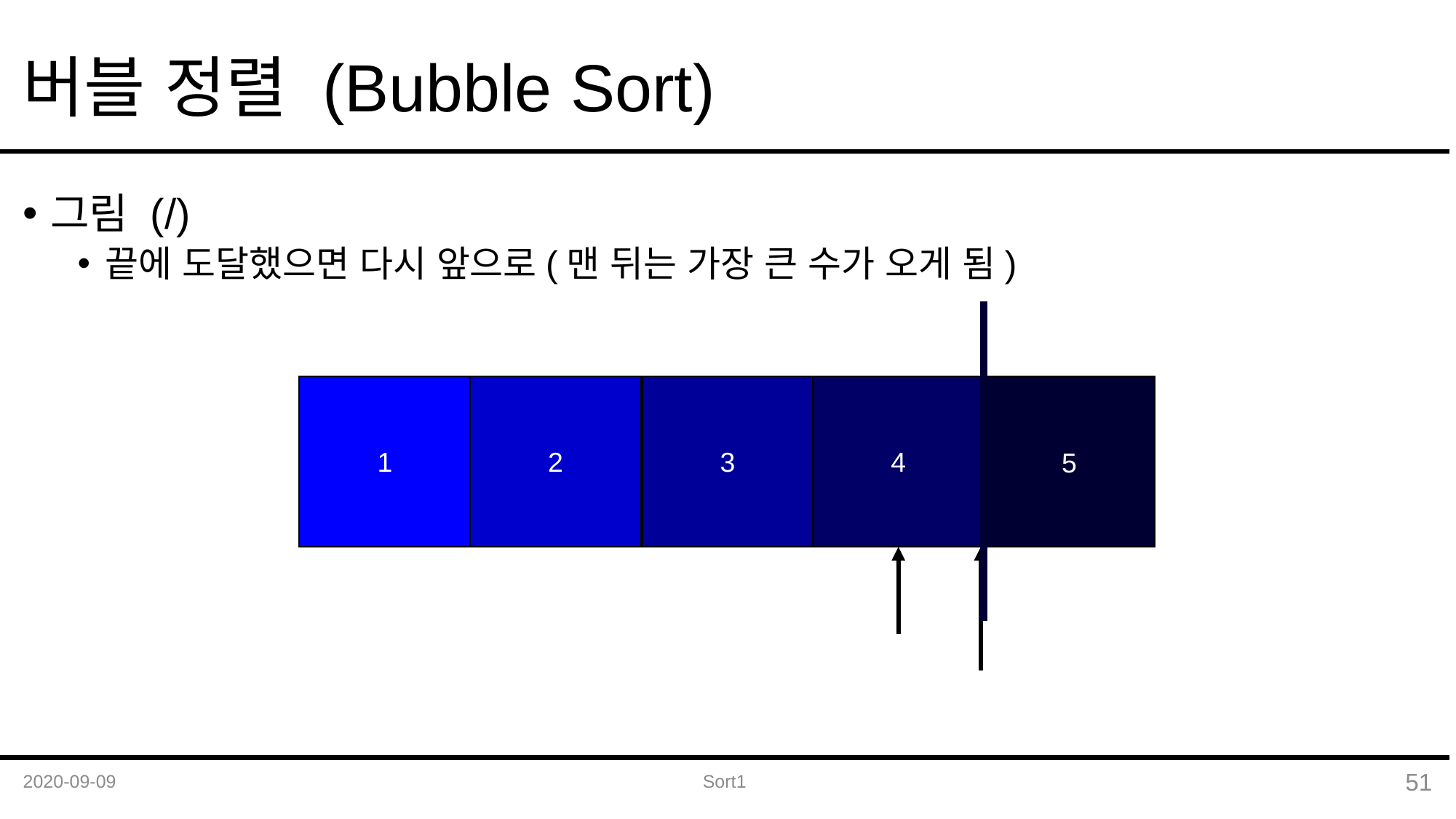

# 버블 정렬 (Bubble Sort)
그림 (/)
끝에 도달했으면 다시 앞으로(맨 뒤는 가장 큰 수가 오게 됨)
1
2
3
4

5
2020-09-09
Sort1
51